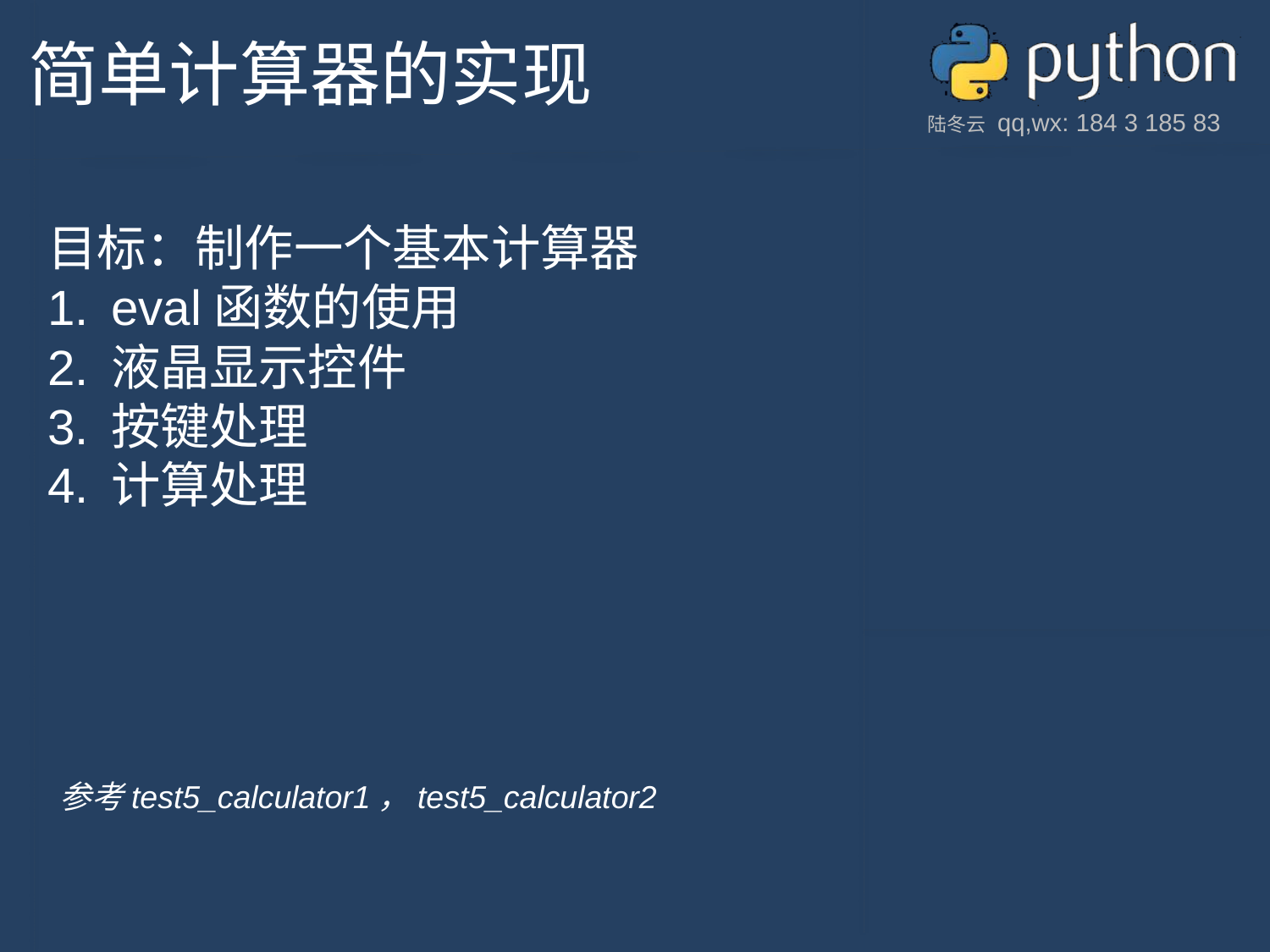

简单计算器的实现
目标：制作一个基本计算器
eval函数的使用
液晶显示控件
按键处理
计算处理
参考test5_calculator1，test5_calculator2